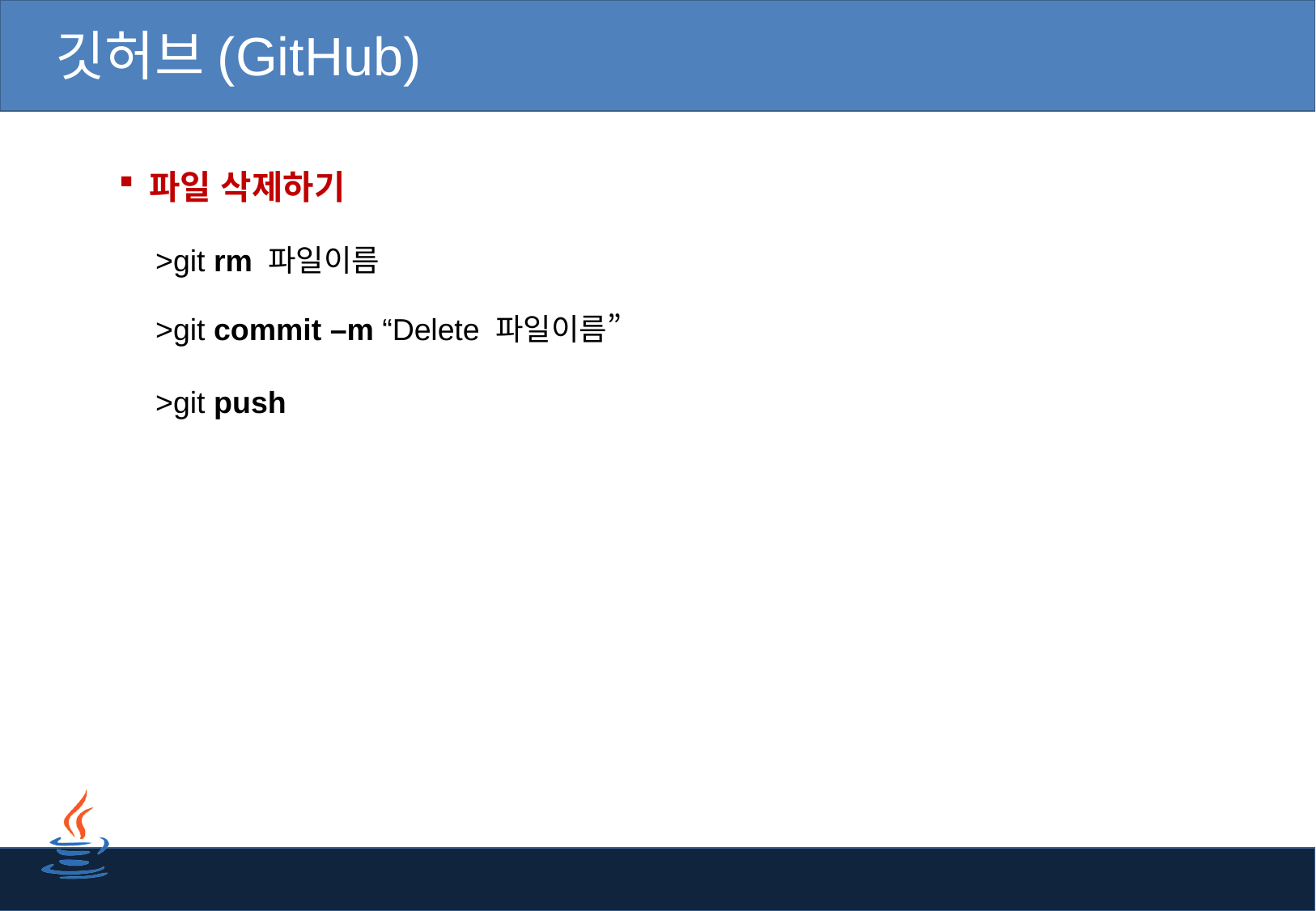

# 깃허브(GitHub)
파일 삭제하기
>git rm 파일이름

>git commit –m “Delete 파일이름”

>git push